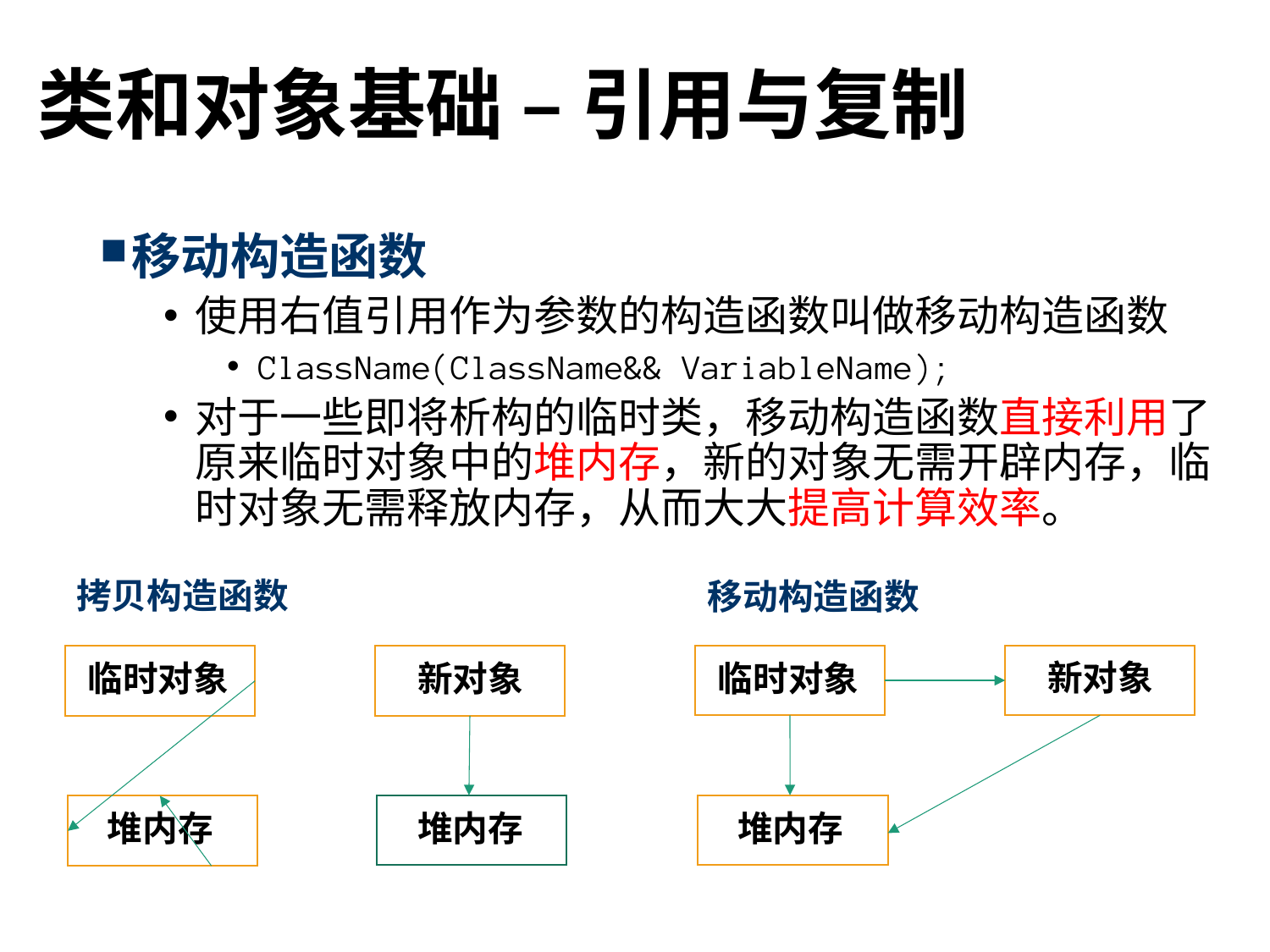

# 类和对象基础 – 引用与复制
移动构造函数
使用右值引用作为参数的构造函数叫做移动构造函数
ClassName(ClassName&& VariableName);
对于一些即将析构的临时类，移动构造函数直接利用了原来临时对象中的堆内存，新的对象无需开辟内存，临时对象无需释放内存，从而大大提高计算效率。

拷贝构造函数
移动构造函数

临时对象

新对象

堆内存

临时对象

新对象

堆内存

堆内存